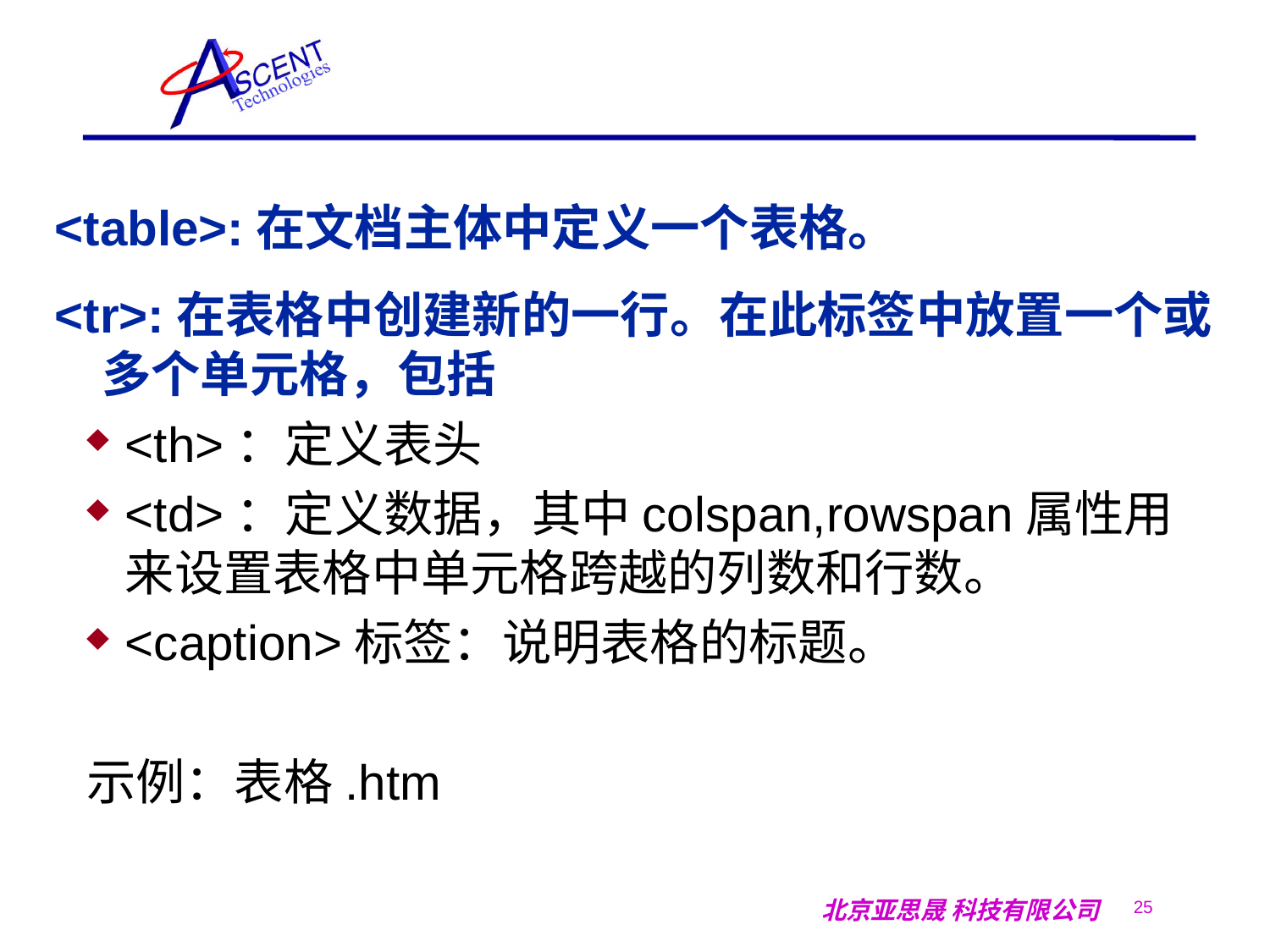

#
<table>:在文档主体中定义一个表格。
<tr>:在表格中创建新的一行。在此标签中放置一个或多个单元格，包括
<th>：定义表头
<td>：定义数据，其中colspan,rowspan属性用来设置表格中单元格跨越的列数和行数。
<caption>标签：说明表格的标题。

示例：表格.htm